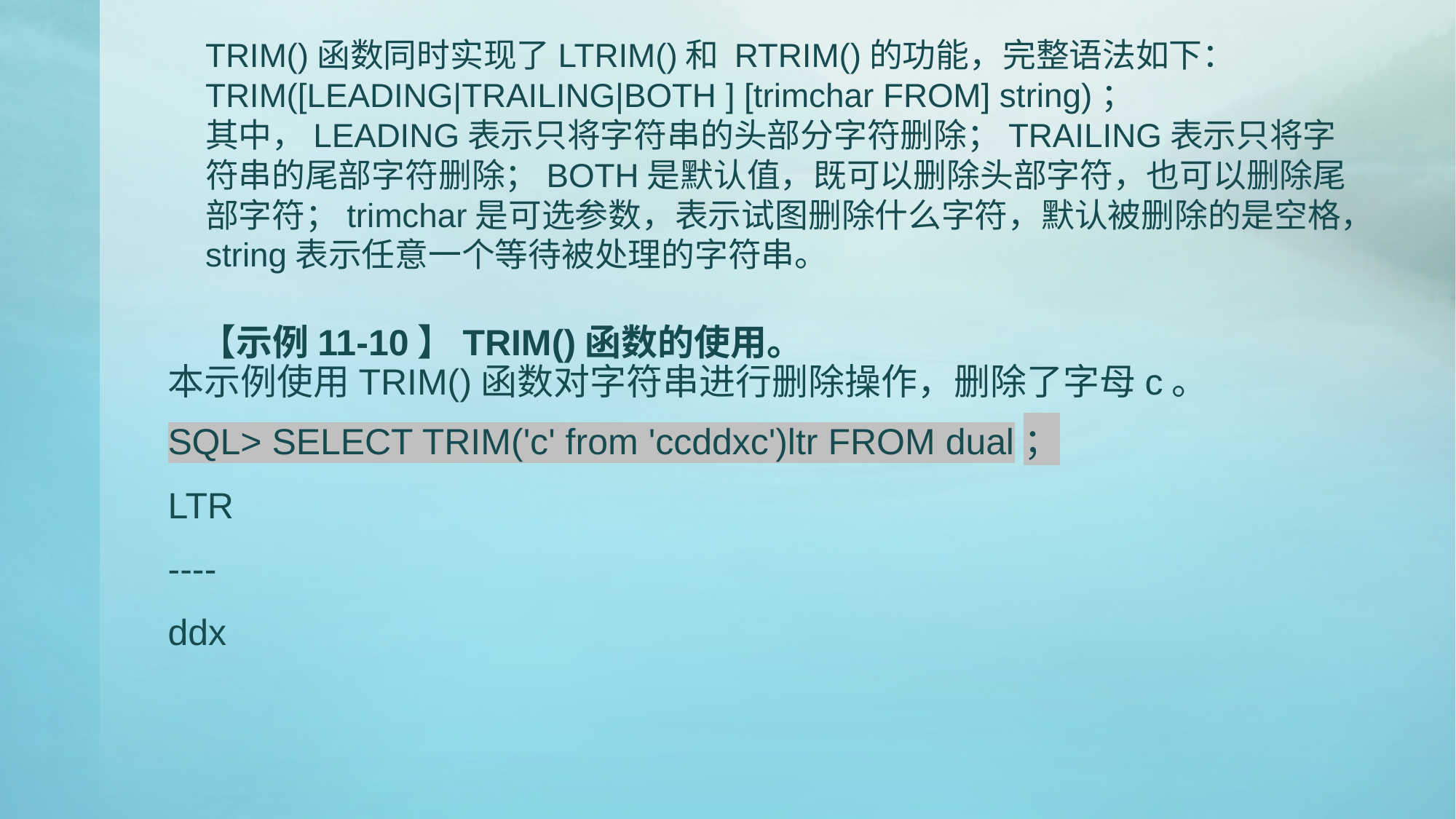

TRIM()函数同时实现了LTRIM()和 RTRIM()的功能，完整语法如下：
TRIM([LEADING|TRAILING|BOTH ] [trimchar FROM] string)；
其中，LEADING表示只将字符串的头部分字符删除；TRAILING表示只将字符串的尾部字符删除；BOTH是默认值，既可以删除头部字符，也可以删除尾部字符；trimchar是可选参数，表示试图删除什么字符，默认被删除的是空格，string表示任意一个等待被处理的字符串。
# 【示例11-10】TRIM()函数的使用。 本示例使用TRIM()函数对字符串进行删除操作，删除了字母c。
SQL> SELECT TRIM('c' from 'ccddxc')ltr FROM dual；
LTR
----
ddx